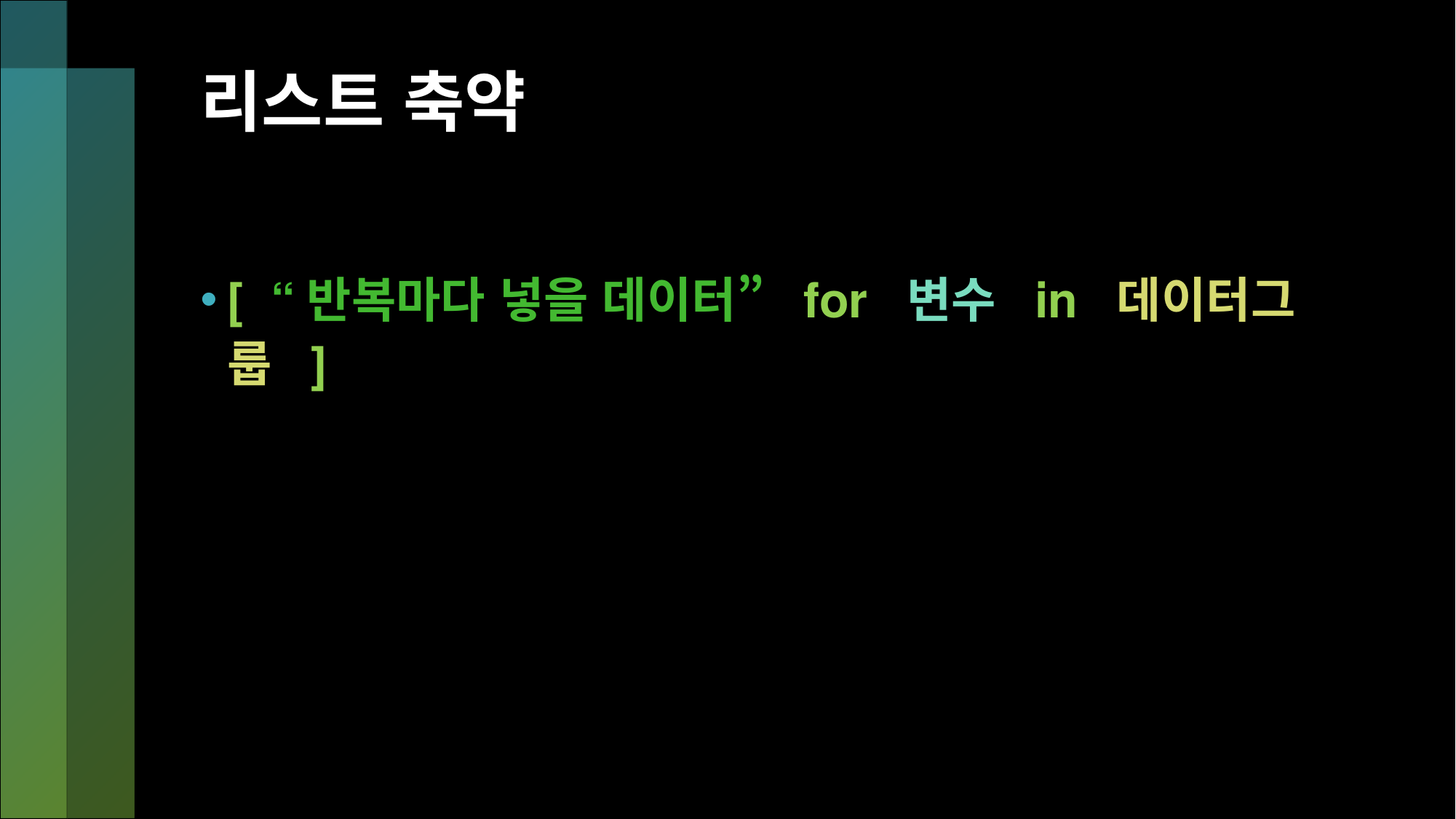

# 리스트 축약
[  “반복마다 넣을 데이터”  for  변수  in  데이터그룹  ]